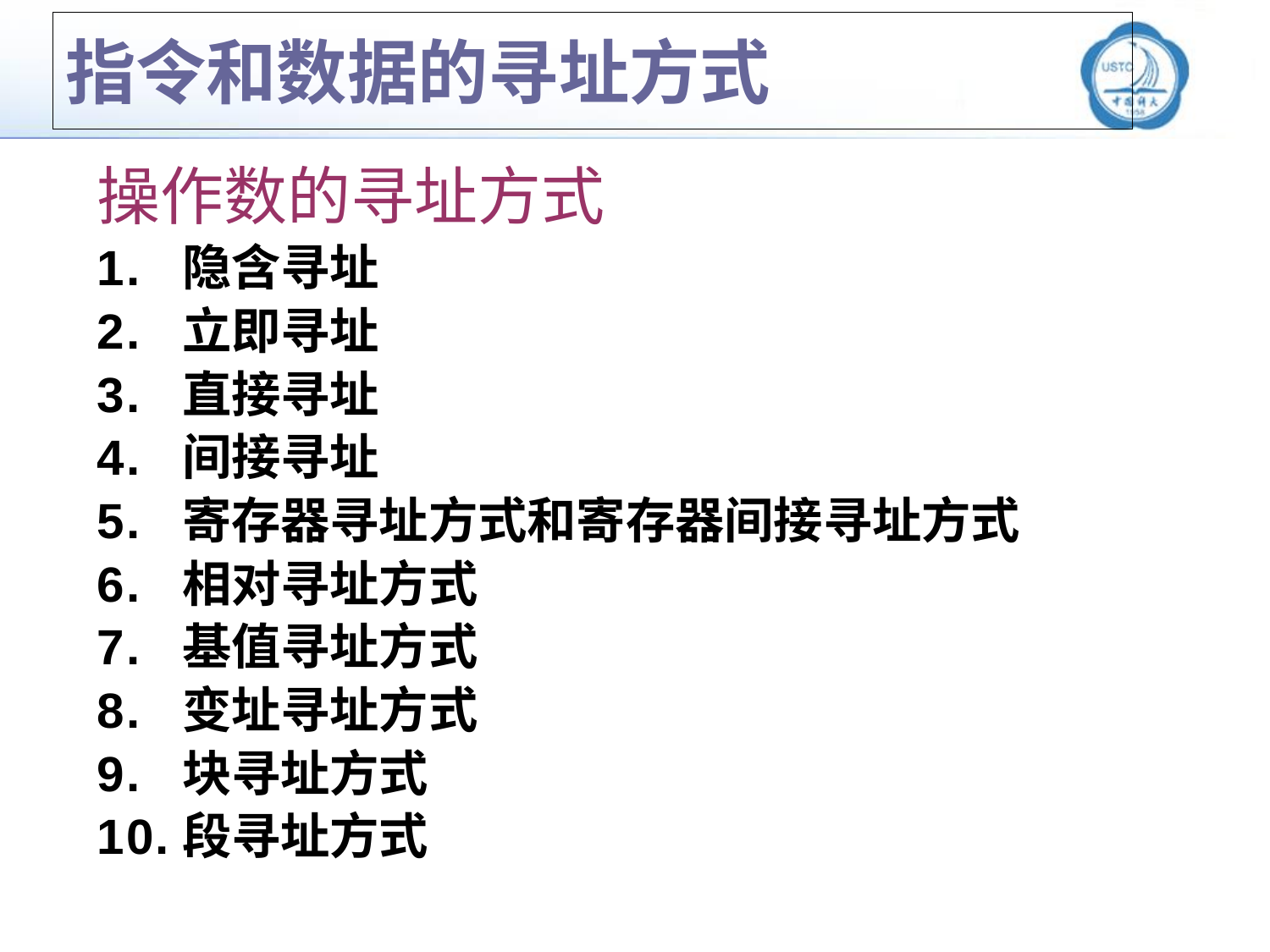

# 指令和数据的寻址方式
操作数的寻址方式
隐含寻址
立即寻址
直接寻址
间接寻址
寄存器寻址方式和寄存器间接寻址方式
相对寻址方式
基值寻址方式
变址寻址方式
块寻址方式
段寻址方式